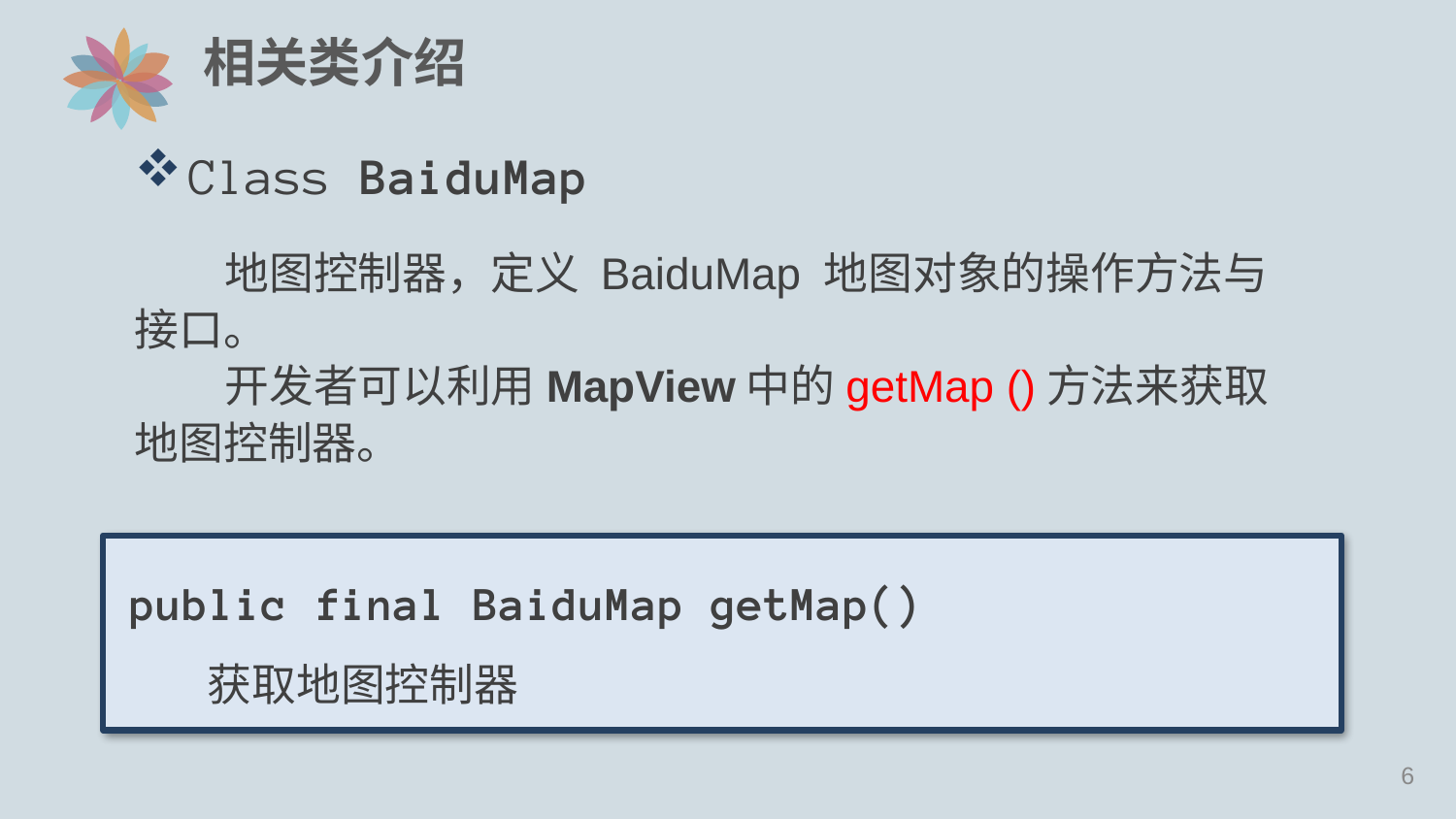

# 相关类介绍
Class BaiduMap

        地图控制器，定义 BaiduMap 地图对象的操作方法与接口。
        开发者可以利用MapView中的getMap ()方法来获取地图控制器。

 public final BaiduMap getMap()
        获取地图控制器
6